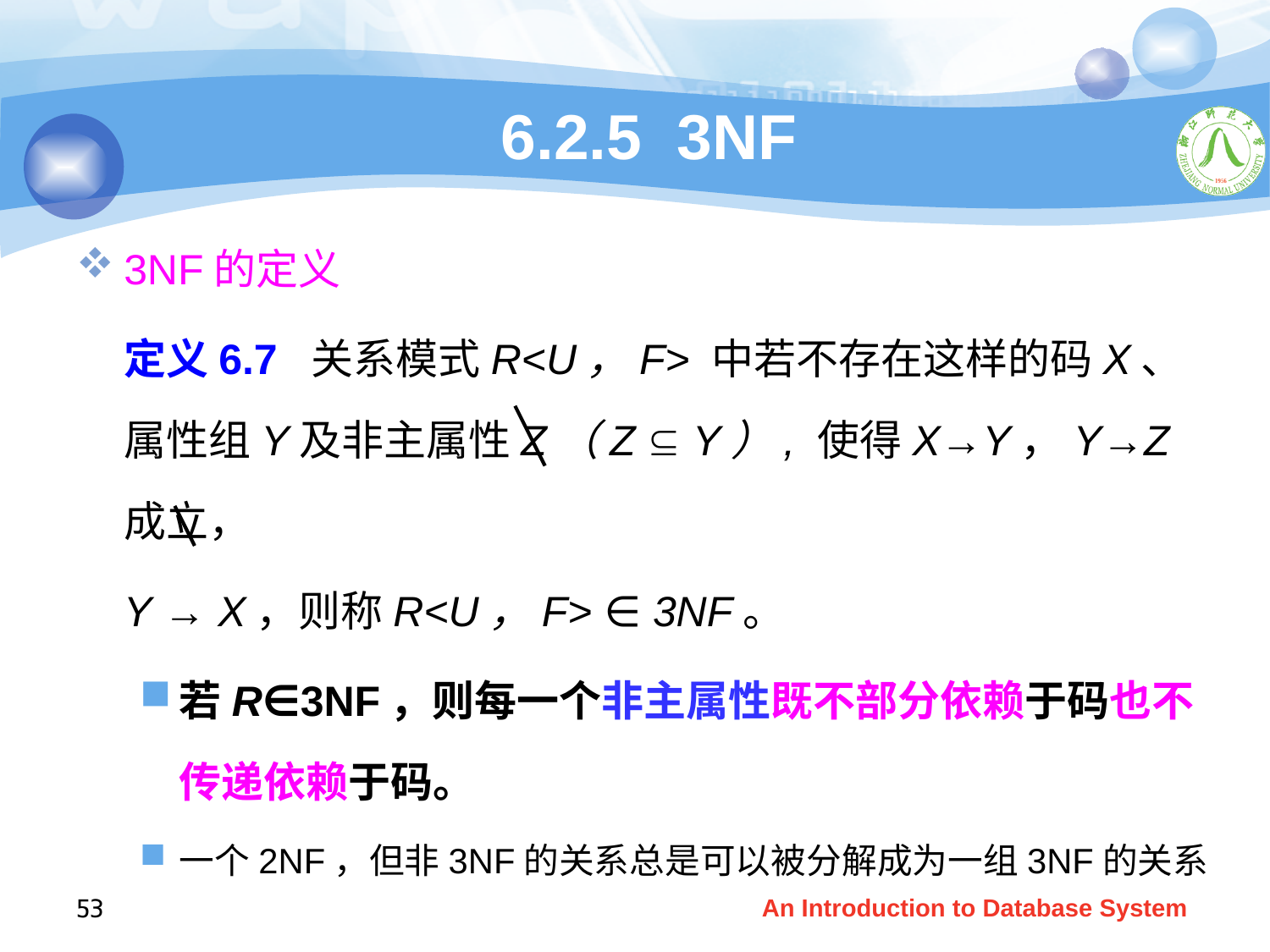

# 6.2.5  3NF
3NF的定义
	定义6.7  关系模式R<U，F> 中若不存在这样的码X、属性组Y及非主属性Z（Z ⊆ Y）, 使得X→Y，Y→Z成立，
    Y → X，则称R<U，F> ∈ 3NF。
若R∈3NF，则每一个非主属性既不部分依赖于码也不传递依赖于码。
一个2NF，但非3NF的关系总是可以被分解成为一组3NF的关系

53
An Introduction to Database System